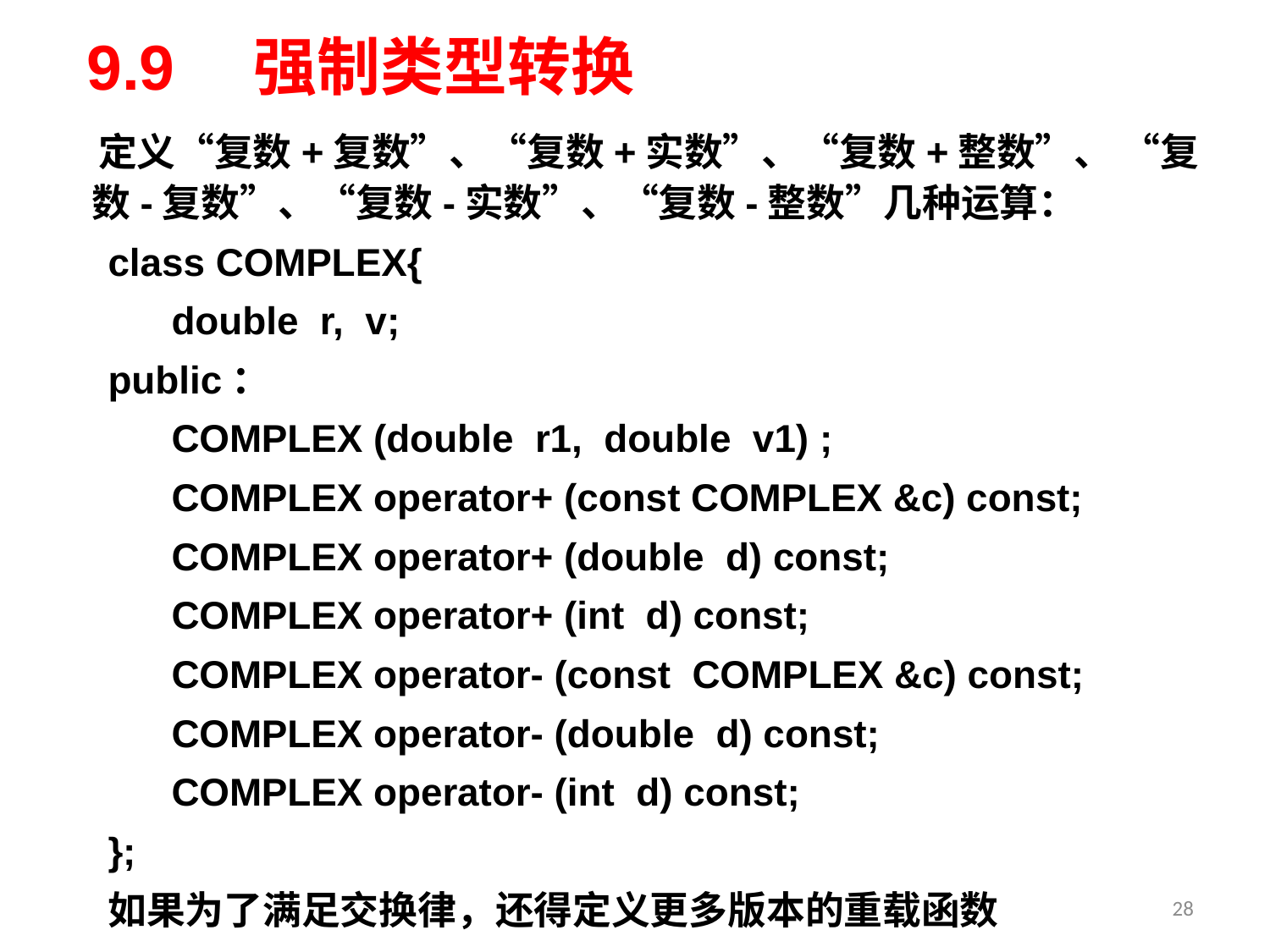

# 9.9　强制类型转换
     定义“复数+复数”、“复数+实数”、“复数+整数”、 “复数-复数”、“复数-实数”、“复数-整数”几种运算：
class COMPLEX{
double  r,  v;
public：
COMPLEX (double  r1,  double  v1) ;
COMPLEX operator+ (const COMPLEX &c) const;
COMPLEX operator+ (double  d) const;
COMPLEX operator+ (int  d) const;
COMPLEX operator- (const  COMPLEX &c) const;
COMPLEX operator- (double  d) const;
COMPLEX operator- (int  d) const;
};
如果为了满足交换律，还得定义更多版本的重载函数
28